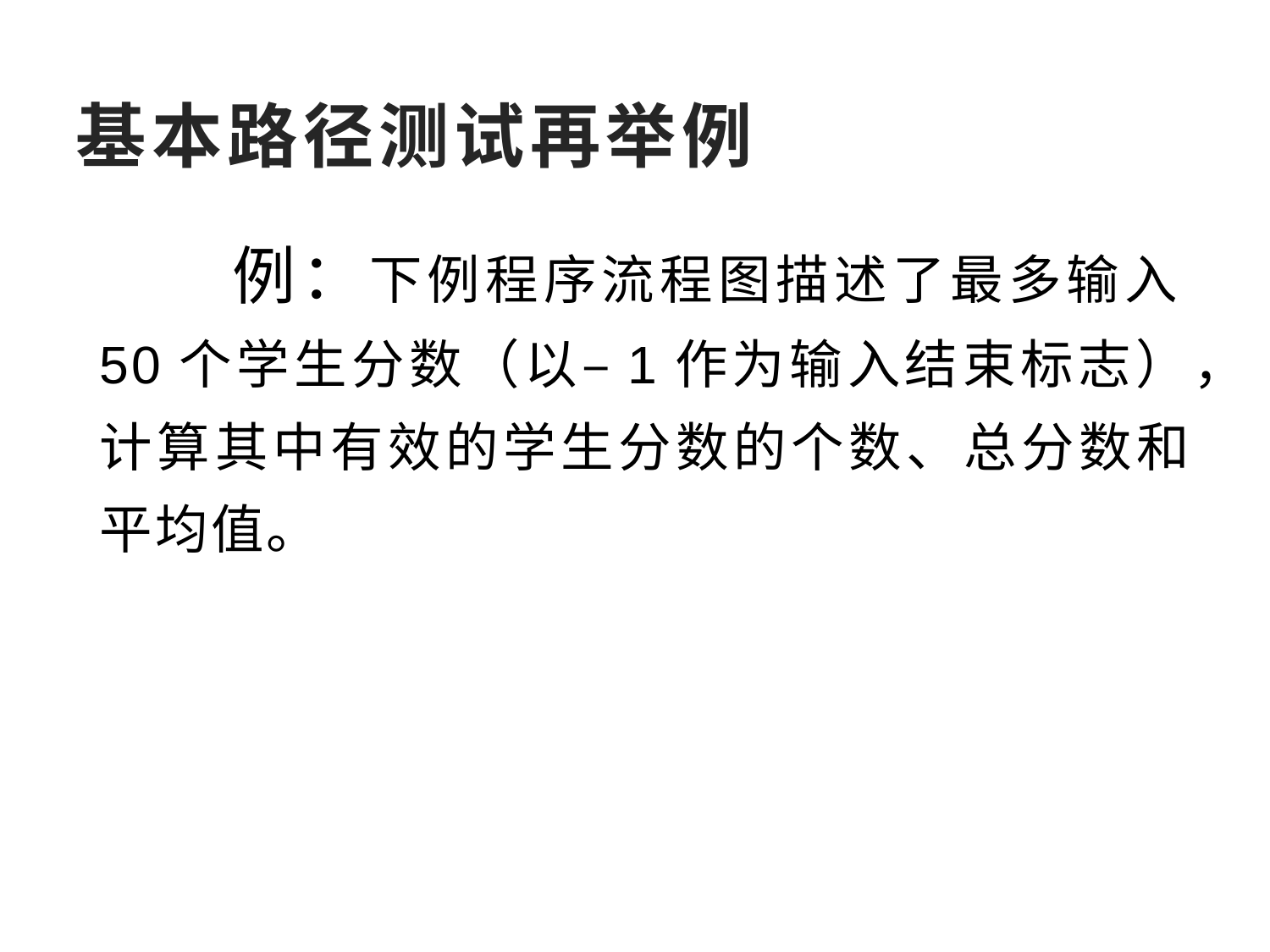

基本路径测试再举例
		例：下例程序流程图描述了最多输入50个学生分数（以–1作为输入结束标志），计算其中有效的学生分数的个数、总分数和平均值。